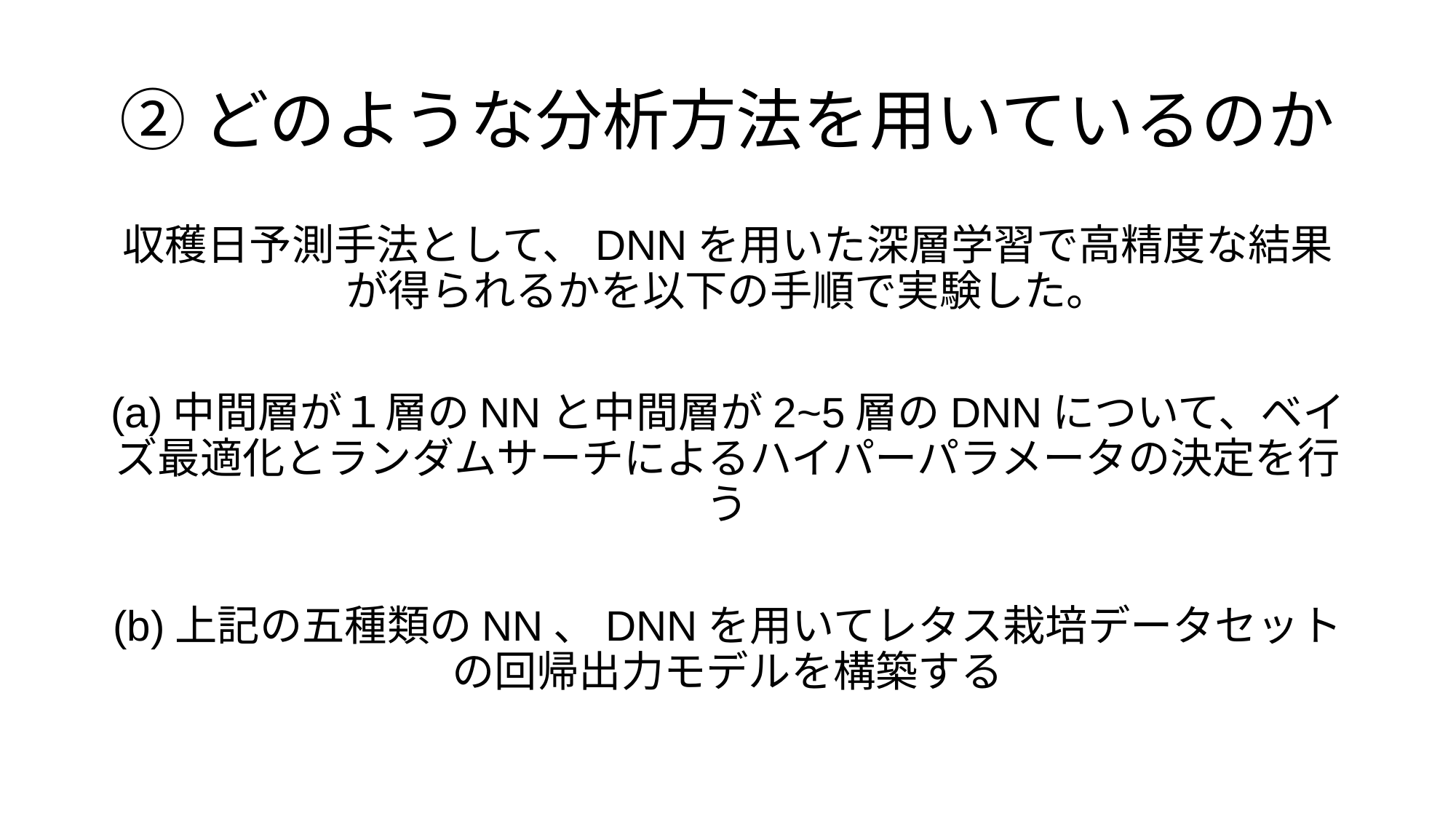

# ➁どのような分析⽅法を⽤いているのか
収穫日予測手法として、DNNを用いた深層学習で高精度な結果が得られるかを以下の手順で実験した。

(a)中間層が１層のNNと中間層が2~5層のDNNについて、ベイズ最適化とランダムサーチによるハイパーパラメータの決定を行う

(b)上記の五種類のNN、DNNを用いてレタス栽培データセットの回帰出力モデルを構築する